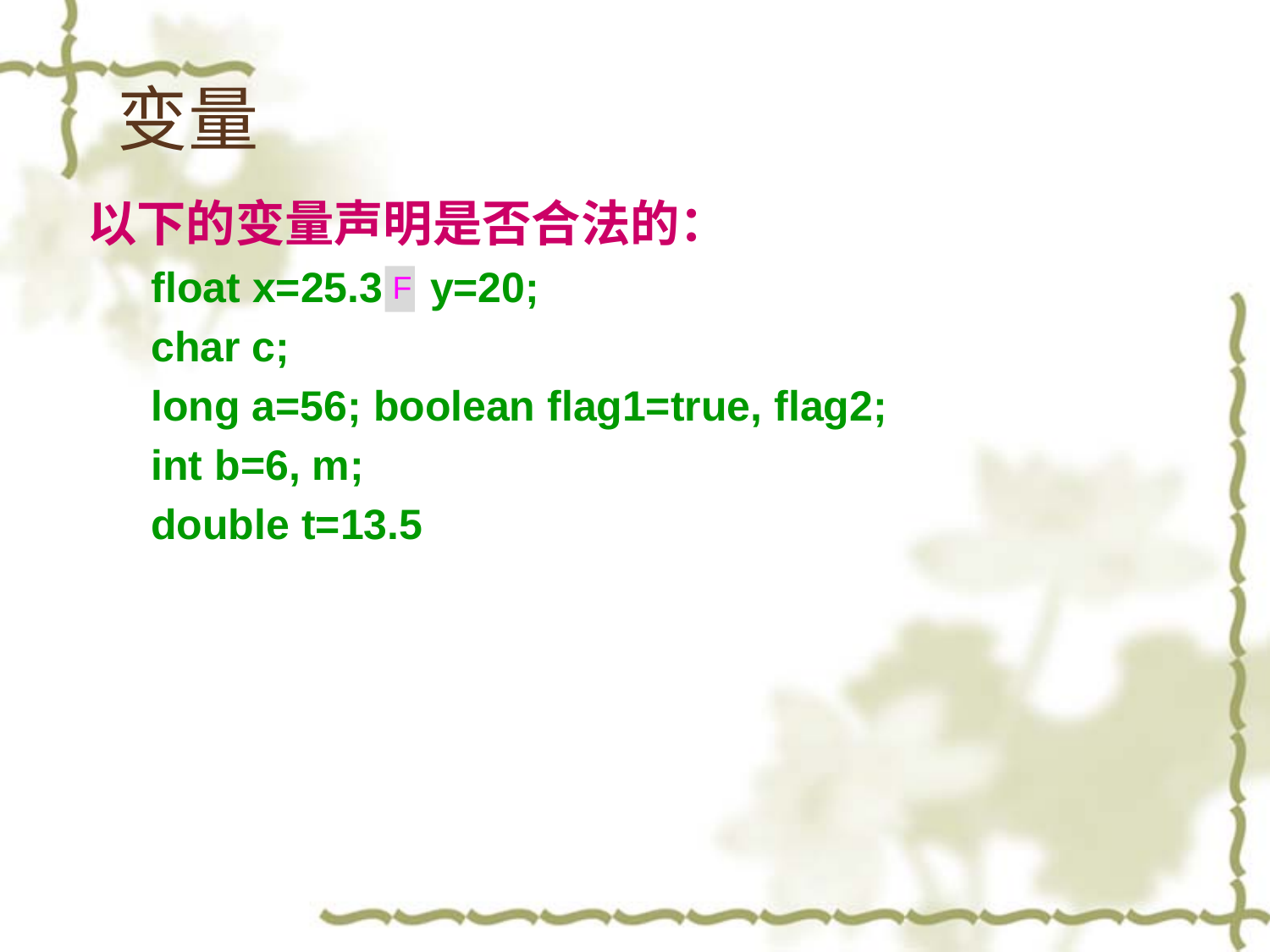

# 变量
以下的变量声明是否合法的：
float x=25.3,   y=20;
char c;
long a=56; boolean flag1=true, flag2;
int b=6, m;
double t=13.5
F